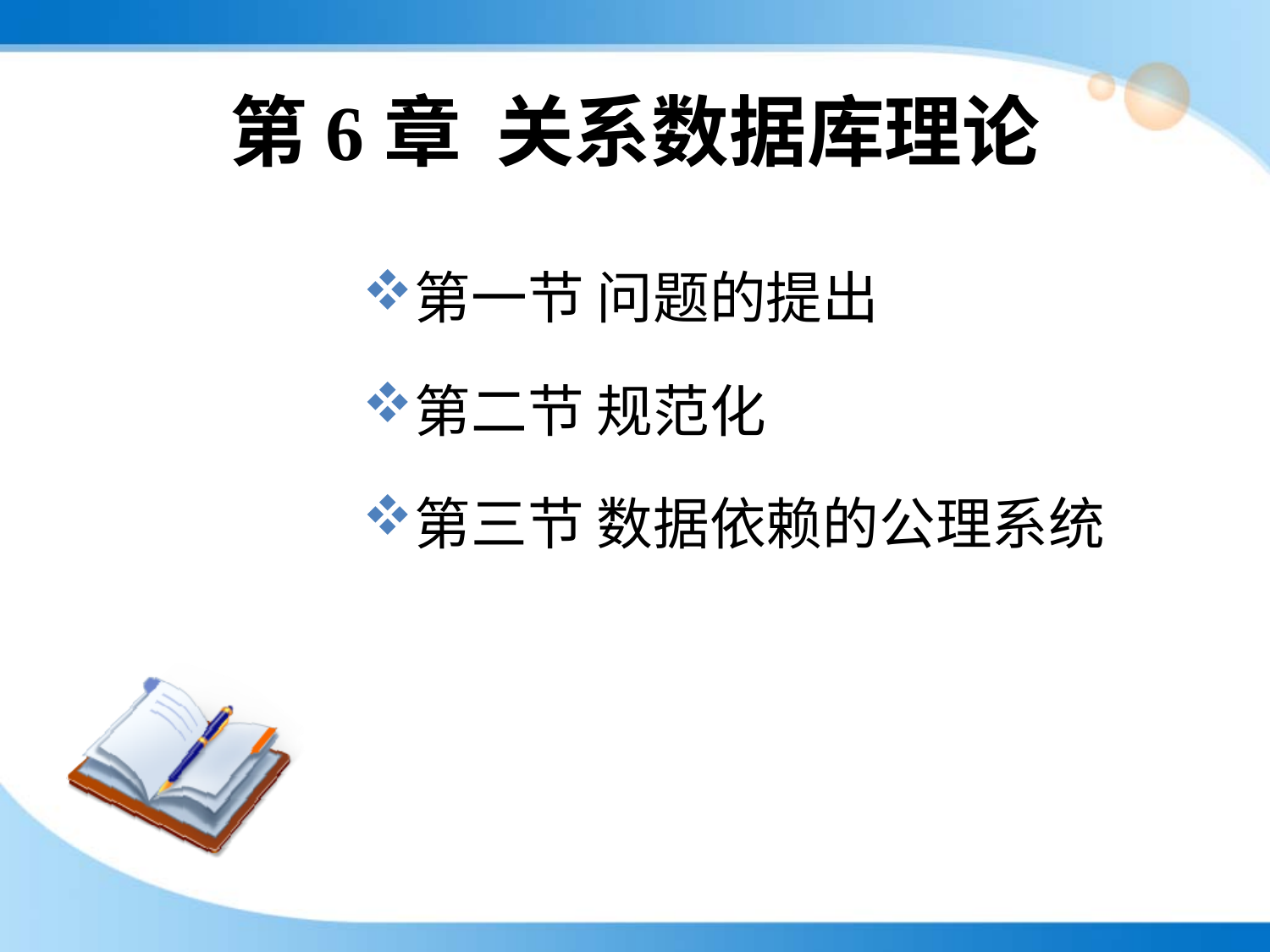

# 第6章  关系数据库理论
第一节 问题的提出
第二节 规范化
第三节 数据依赖的公理系统